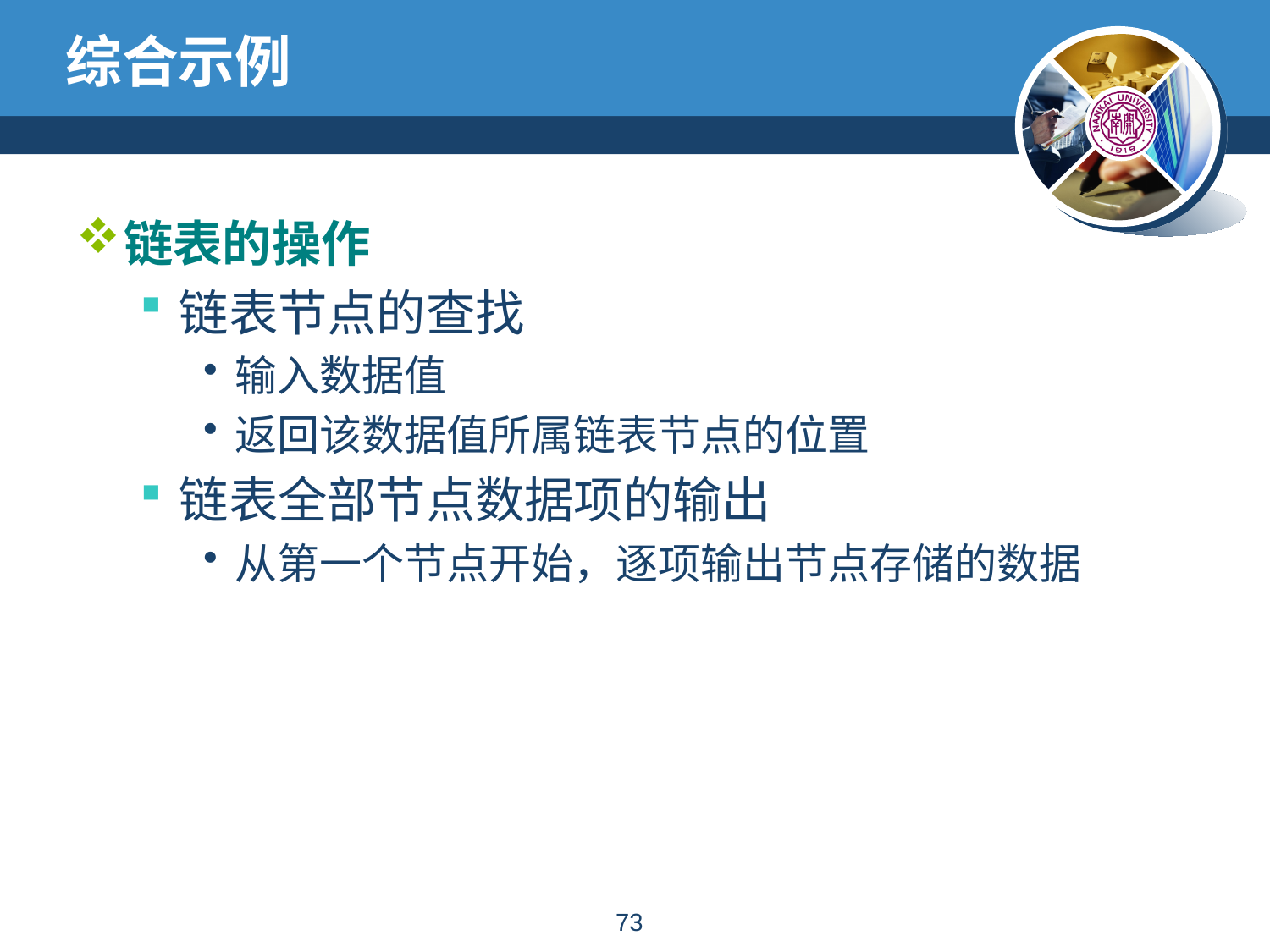

# 综合示例
链表的操作
链表节点的查找
输入数据值
返回该数据值所属链表节点的位置
链表全部节点数据项的输出
从第一个节点开始，逐项输出节点存储的数据
73